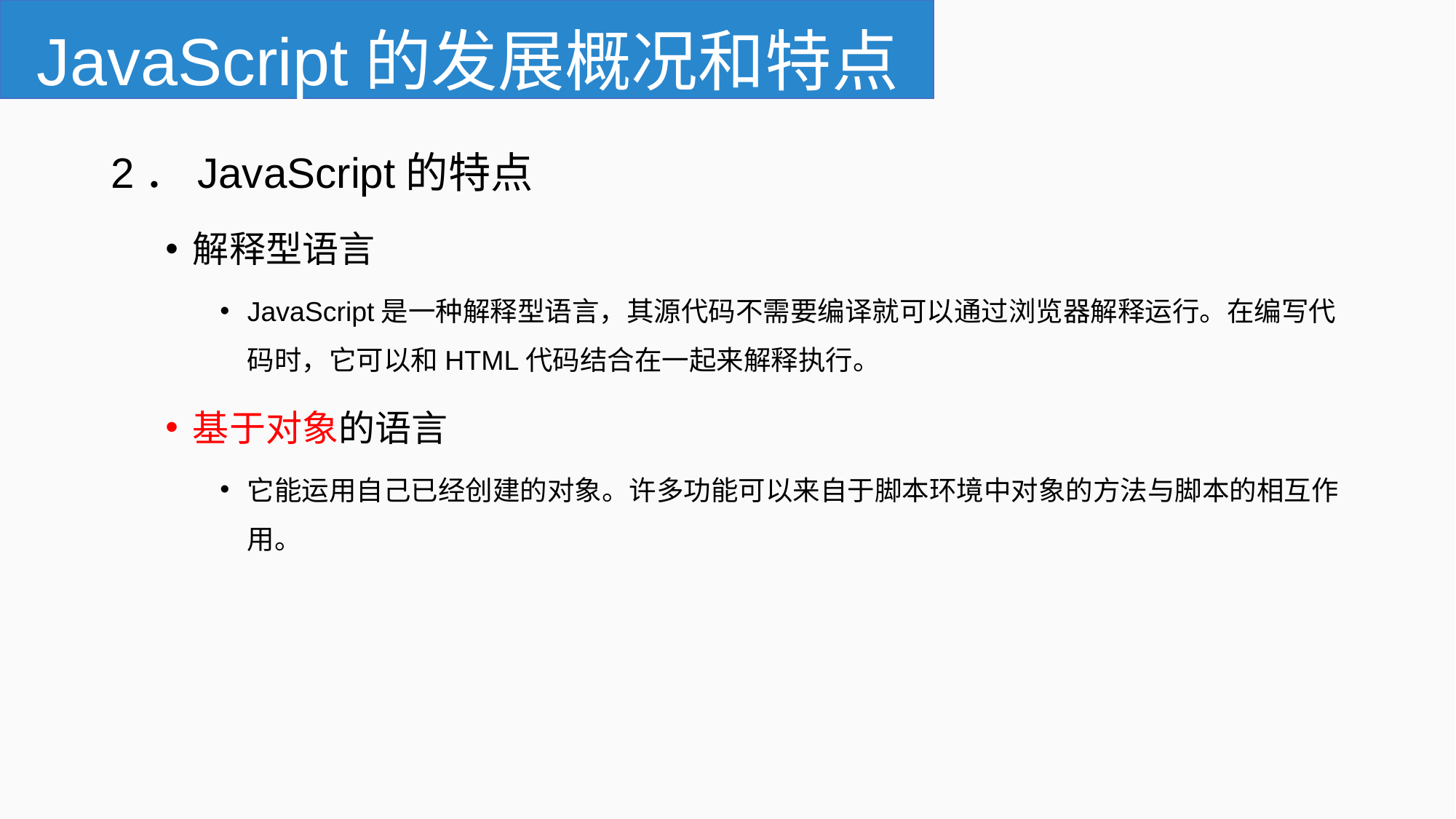

# JavaScript的发展概况和特点
2．JavaScript的特点
解释型语言
JavaScript是一种解释型语言，其源代码不需要编译就可以通过浏览器解释运行。在编写代码时，它可以和HTML代码结合在一起来解释执行。
基于对象的语言
它能运用自己已经创建的对象。许多功能可以来自于脚本环境中对象的方法与脚本的相互作用。